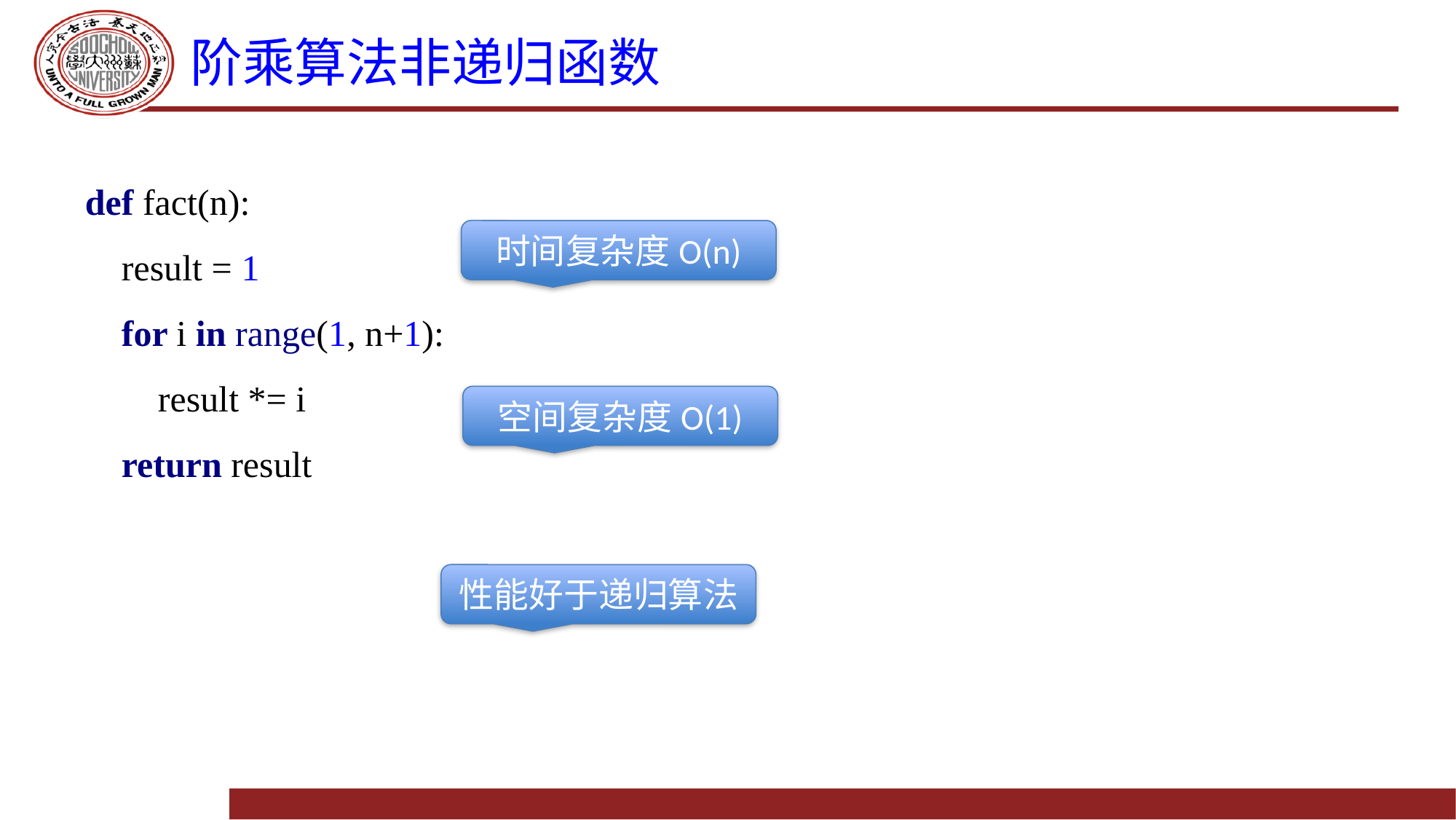

# 阶乘算法非递归函数
def fact(n):
    result = 1
    for i in range(1, n+1):
        result *= i
    return result
时间复杂度O(n)
空间复杂度O(1)
性能好于递归算法